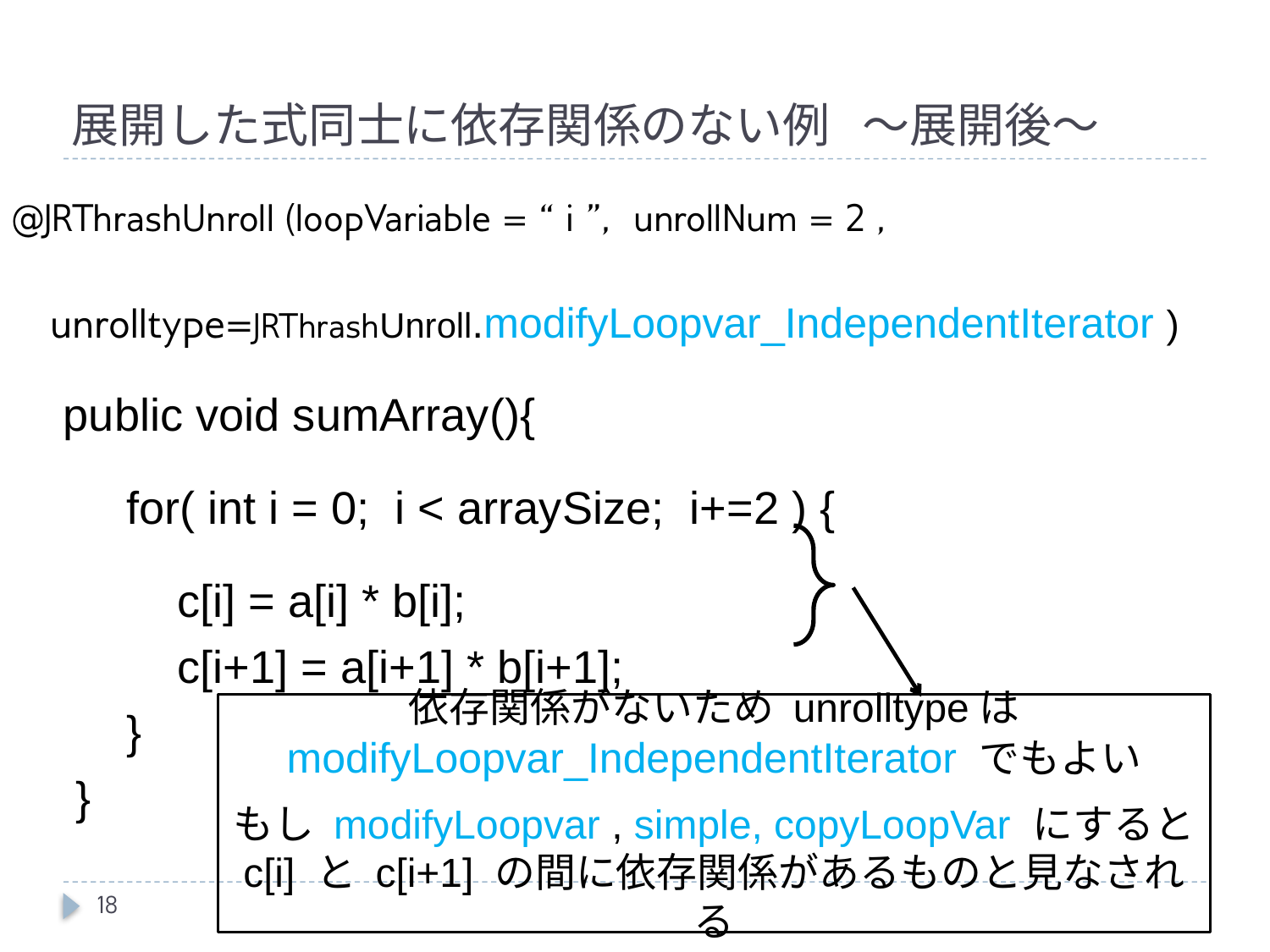

# 展開した式同士に依存関係のない例   ～展開後～

@JRThrashUnroll (loopVariable = “ i ”,  unrollNum = 2 ,
		 unrolltype=JRThrashUnroll.modifyLoopvar_IndependentIterator )

    public void sumArray(){

         for( int i = 0;  i < arraySize;  i+=2 ) {

             c[i] = a[i] * b[i];
             c[i+1] = a[i+1] * b[i+1];
	      }
     }

依存関係がないため unrolltypeは
modifyLoopvar_IndependentIterator でもよい

もし modifyLoopvar , simple, copyLoopVar にすると
c[i] と c[i+1] の間に依存関係があるものと見なされる
18